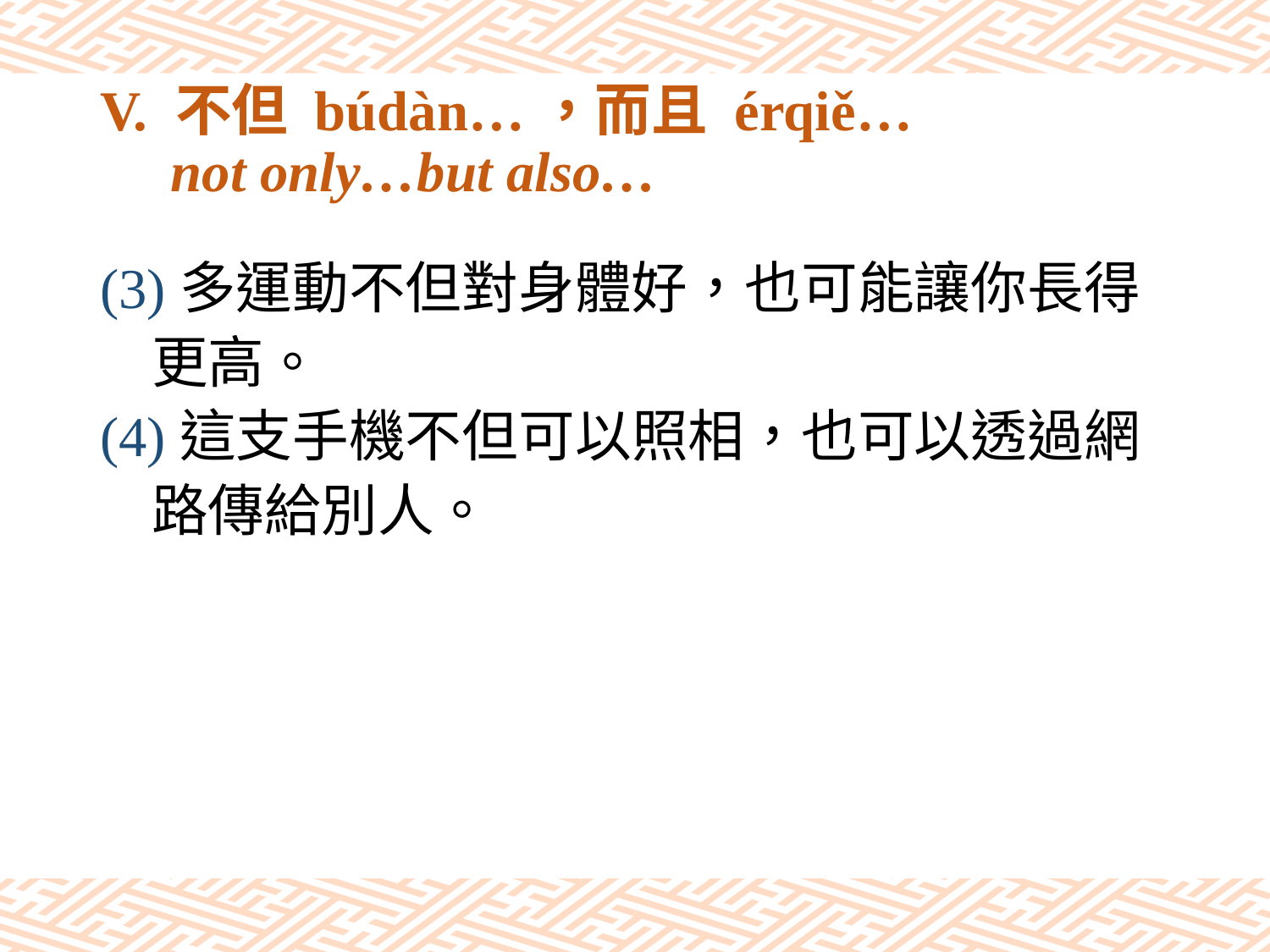

# V. 不但 búdàn…，而且 érqiě… not only…but also…
(3)多運動不但對身體好，也可能讓你長得
   更高。
(4)這支手機不但可以照相，也可以透過網
   路傳給別人。